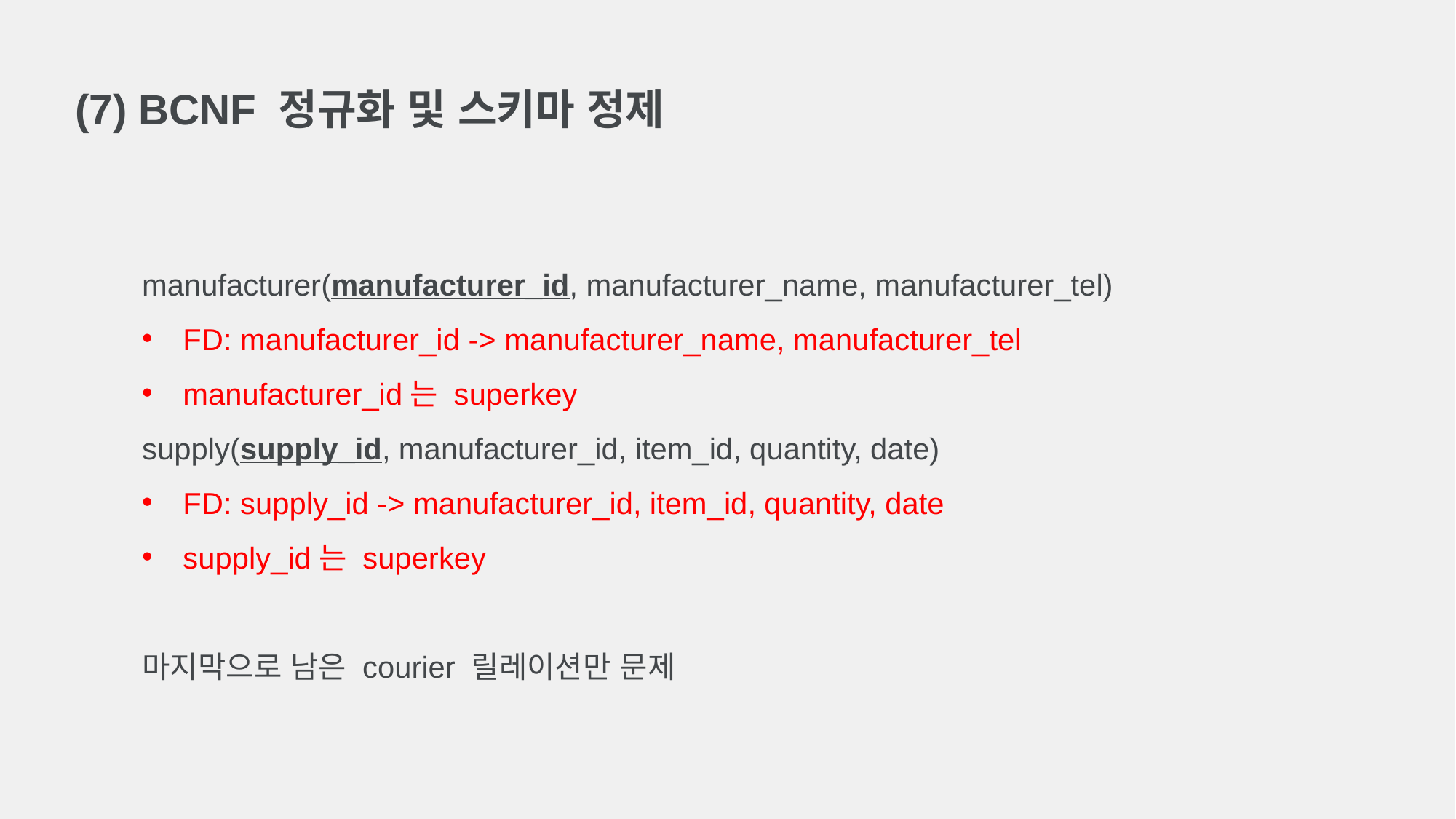

(7) BCNF 정규화 및 스키마 정제
manufacturer(manufacturer_id, manufacturer_name, manufacturer_tel)
FD: manufacturer_id -> manufacturer_name, manufacturer_tel
manufacturer_id는 superkey
supply(supply_id, manufacturer_id, item_id, quantity, date)
FD: supply_id -> manufacturer_id, item_id, quantity, date
supply_id는 superkey

마지막으로 남은 courier 릴레이션만 문제